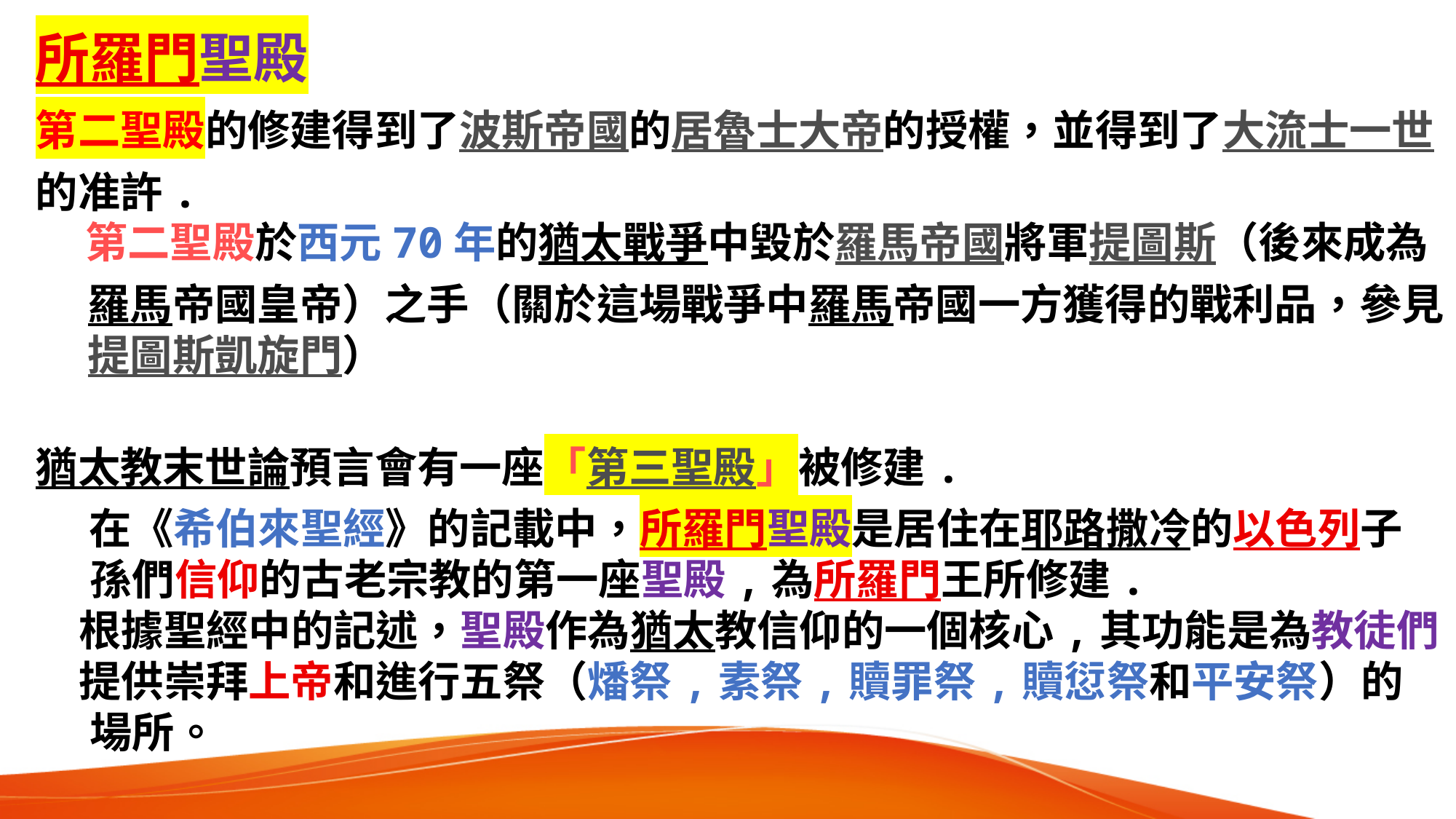

# 所羅門聖殿
第二聖殿的修建得到了波斯帝國的居魯士大帝的授權，並得到了大流士一世的准許.
第二聖殿於西元70年的猶太戰爭中毀於羅馬帝國將軍提圖斯（後來成為羅馬帝國皇帝）之手（關於這場戰爭中羅馬帝國一方獲得的戰利品，參見提圖斯凱旋門）

猶太教末世論預言會有一座「第三聖殿」被修建.
在《希伯來聖經》的記載中，所羅門聖殿是居住在耶路撒冷的以色列子孫們信仰的古老宗教的第一座聖殿,為所羅門王所修建.
根據聖經中的記述，聖殿作為猶太教信仰的一個核心,其功能是為教徒們
提供崇拜上帝和進行五祭（燔祭,素祭,贖罪祭,贖愆祭和平安祭）的場所。